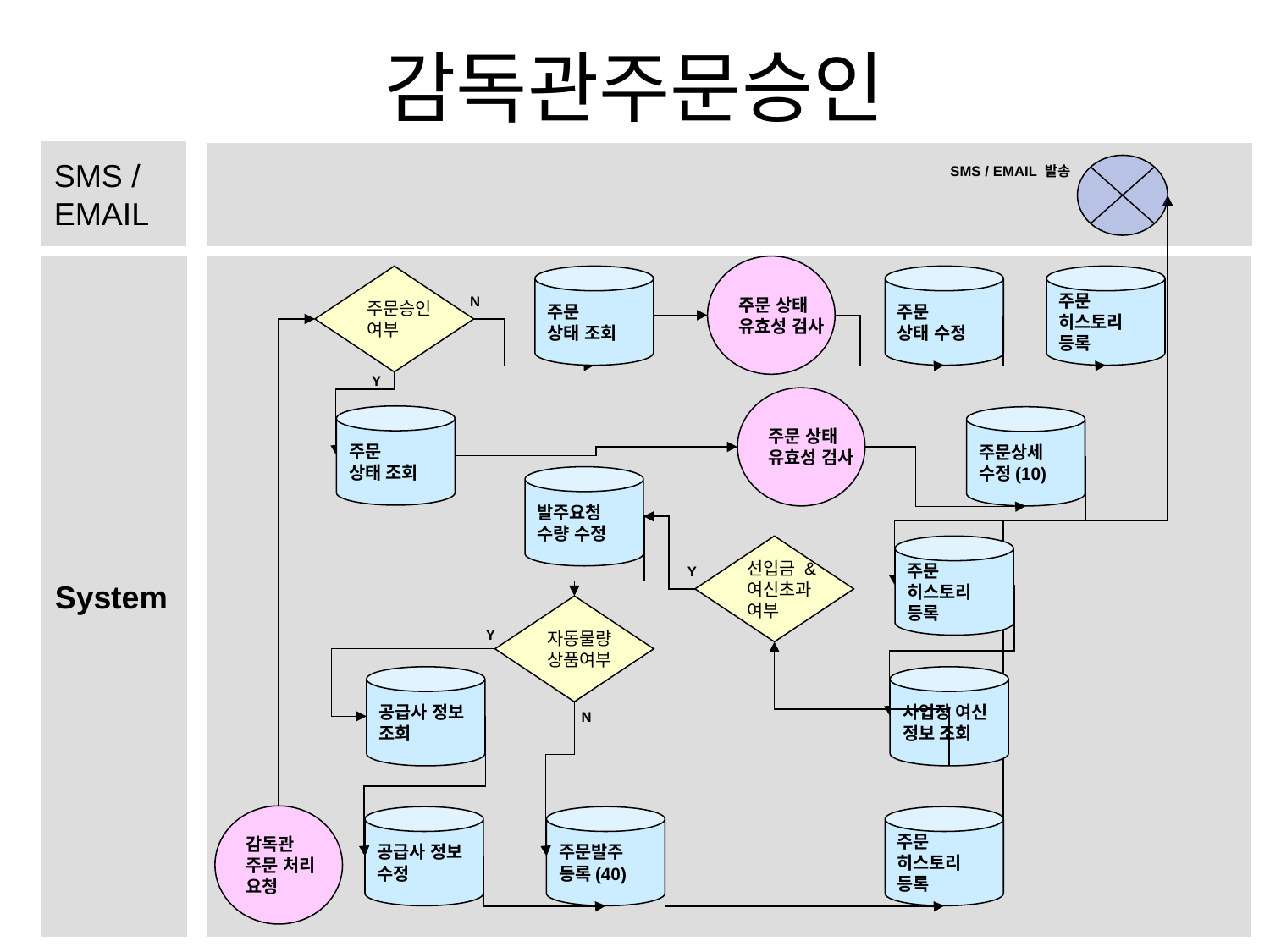

# 감독관주문승인
SMS /
EMAIL

SMS / EMAIL 발송
주문 상태
유효성 검사
System

주문승인
여부
주문
상태 조회
주문
상태 수정
주문
히스토리
등록
N
Y
주문 상태
유효성 검사
주문
상태 조회
주문상세
수정(10)
발주요청
수량 수정
선입금 &
여신초과
여부
주문
히스토리
등록
Y
자동물량
상품여부
Y
공급사 정보
조회
사업장 여신
정보 조회
N
감독관
주문 처리
요청
공급사 정보
수정
주문발주
등록(40)
주문
히스토리
등록